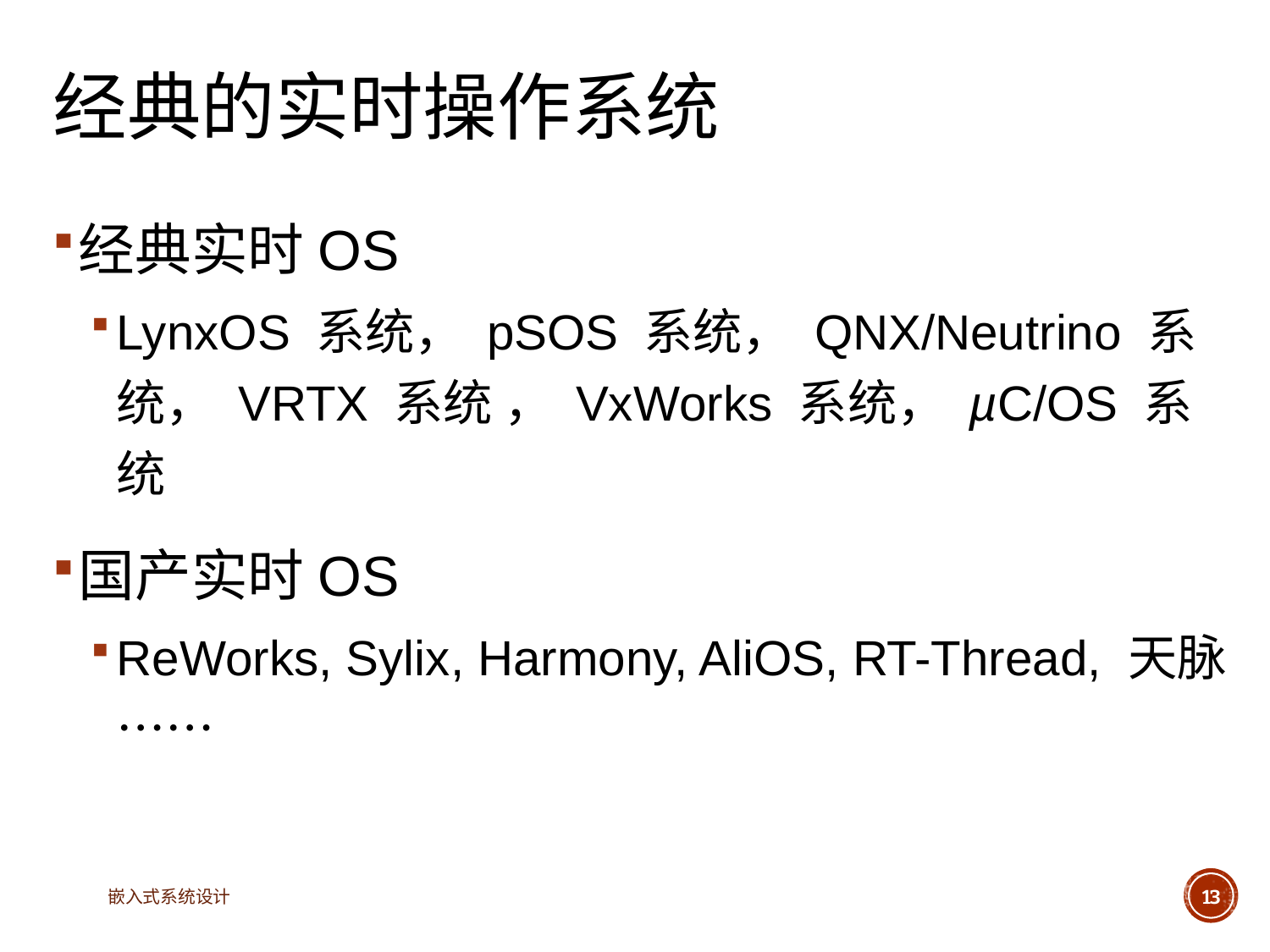

# 经典的实时操作系统
经典实时OS
LynxOS 系统， pSOS 系统， QNX/Neutrino 系统， VRTX 系统 ， VxWorks 系统， µC/OS 系统
国产实时OS
ReWorks, Sylix, Harmony, AliOS, RT-Thread, 天脉……
嵌入式系统设计
13